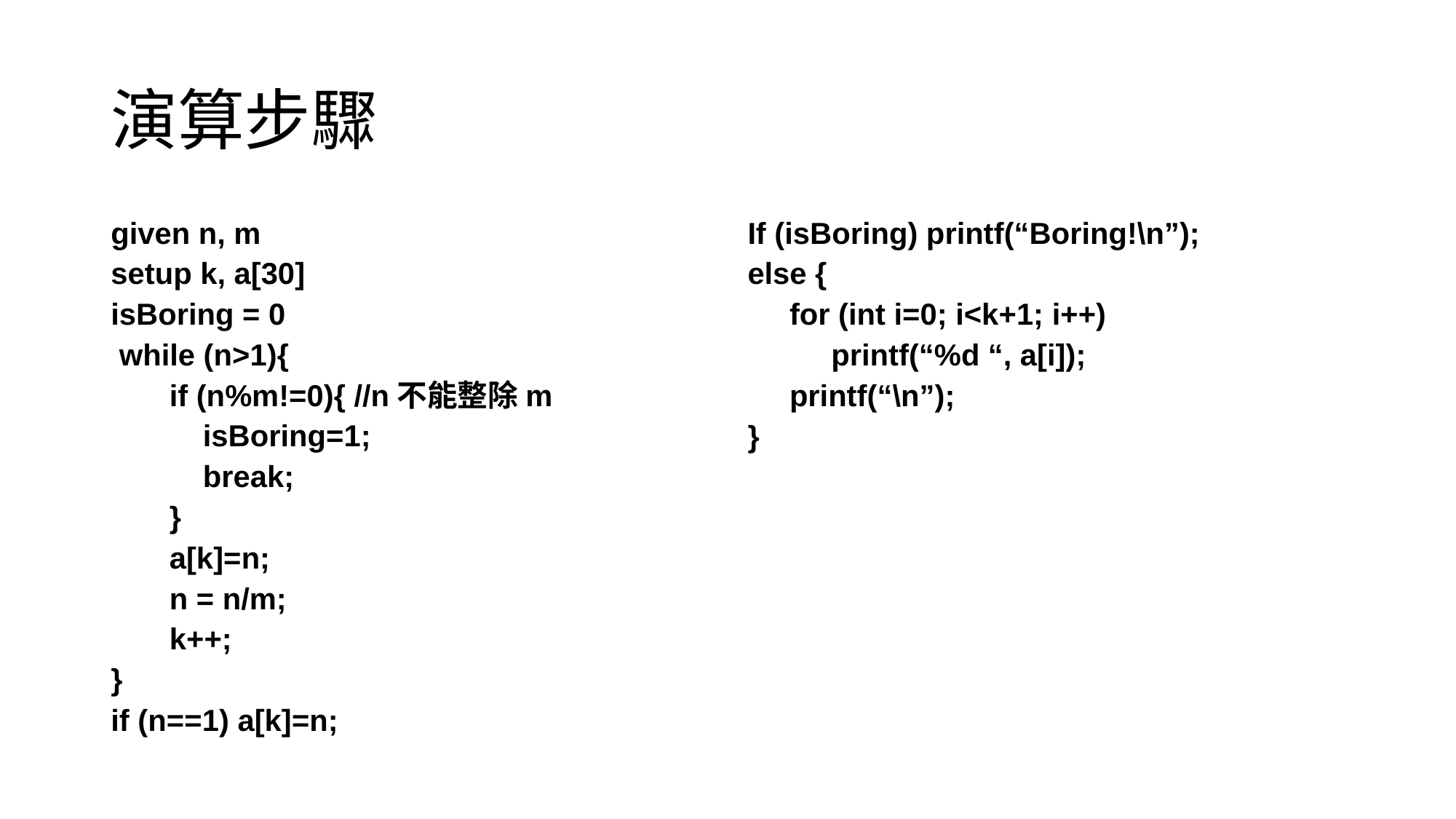

# 演算步驟
given n, m
setup k, a[30]
isBoring = 0
 while (n>1){
       if (n%m!=0){ //n不能整除m
           isBoring=1;
           break;
       }
       a[k]=n;
       n = n/m;
       k++;
}
if (n==1) a[k]=n;
If (isBoring) printf(“Boring!\n”);
else {
     for (int i=0; i<k+1; i++)
          printf(“%d “, a[i]);
     printf(“\n”);
}